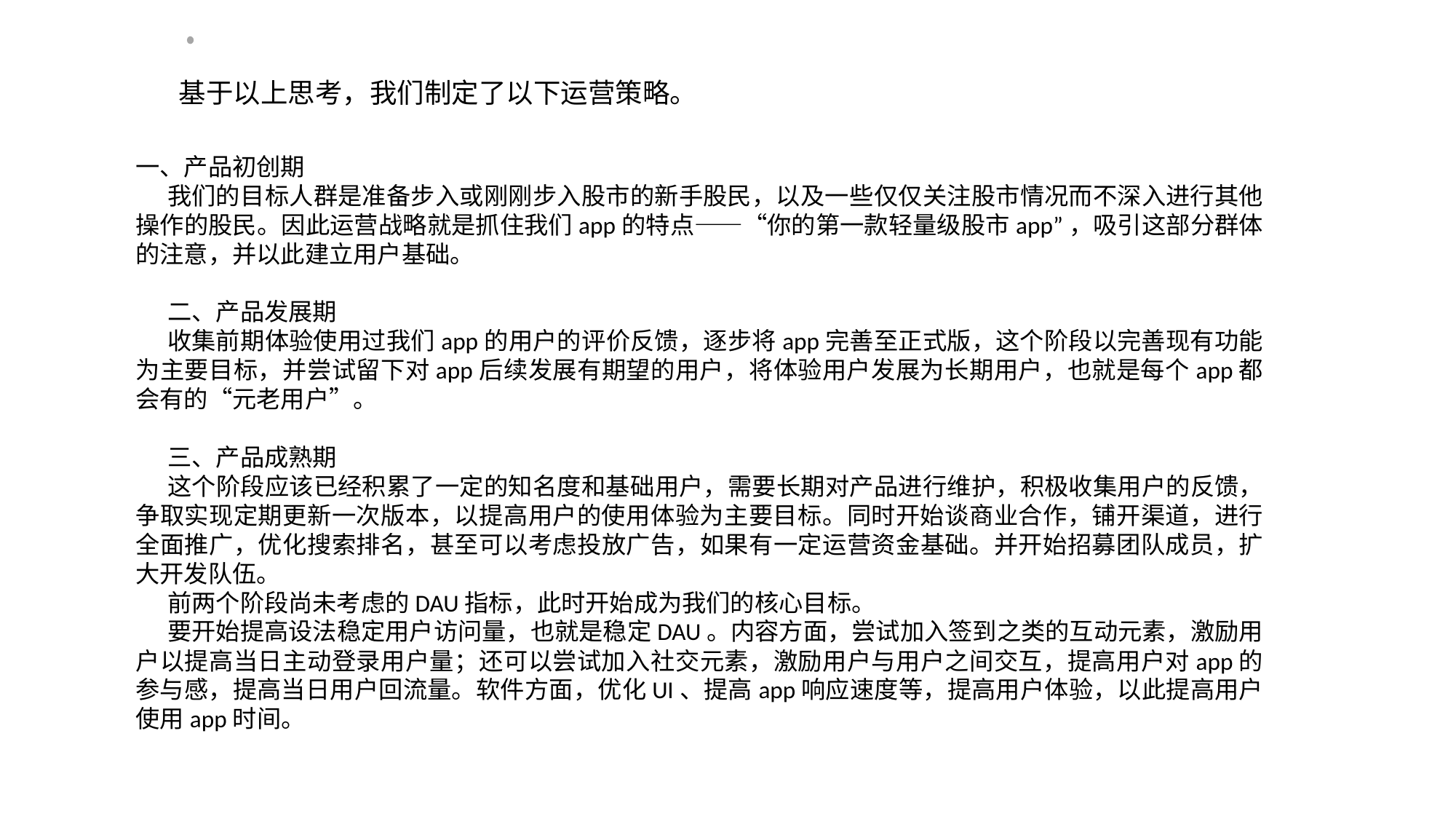

基于以上思考，我们制定了以下运营策略。
一、产品初创期
我们的目标人群是准备步入或刚刚步入股市的新手股民，以及一些仅仅关注股市情况而不深入进行其他操作的股民。因此运营战略就是抓住我们app的特点——“你的第一款轻量级股市app”，吸引这部分群体的注意，并以此建立用户基础。

二、产品发展期
收集前期体验使用过我们app的用户的评价反馈，逐步将app完善至正式版，这个阶段以完善现有功能为主要目标，并尝试留下对app后续发展有期望的用户，将体验用户发展为长期用户，也就是每个app都会有的“元老用户”。

三、产品成熟期
这个阶段应该已经积累了一定的知名度和基础用户，需要长期对产品进行维护，积极收集用户的反馈，争取实现定期更新一次版本，以提高用户的使用体验为主要目标。同时开始谈商业合作，铺开渠道，进行全面推广，优化搜索排名，甚至可以考虑投放广告，如果有一定运营资金基础。并开始招募团队成员，扩大开发队伍。
前两个阶段尚未考虑的DAU指标，此时开始成为我们的核心目标。
要开始提高设法稳定用户访问量，也就是稳定DAU。内容方面，尝试加入签到之类的互动元素，激励用户以提高当日主动登录用户量；还可以尝试加入社交元素，激励用户与用户之间交互，提高用户对app的参与感，提高当日用户回流量。软件方面，优化UI、提高app响应速度等，提高用户体验，以此提高用户使用app时间。